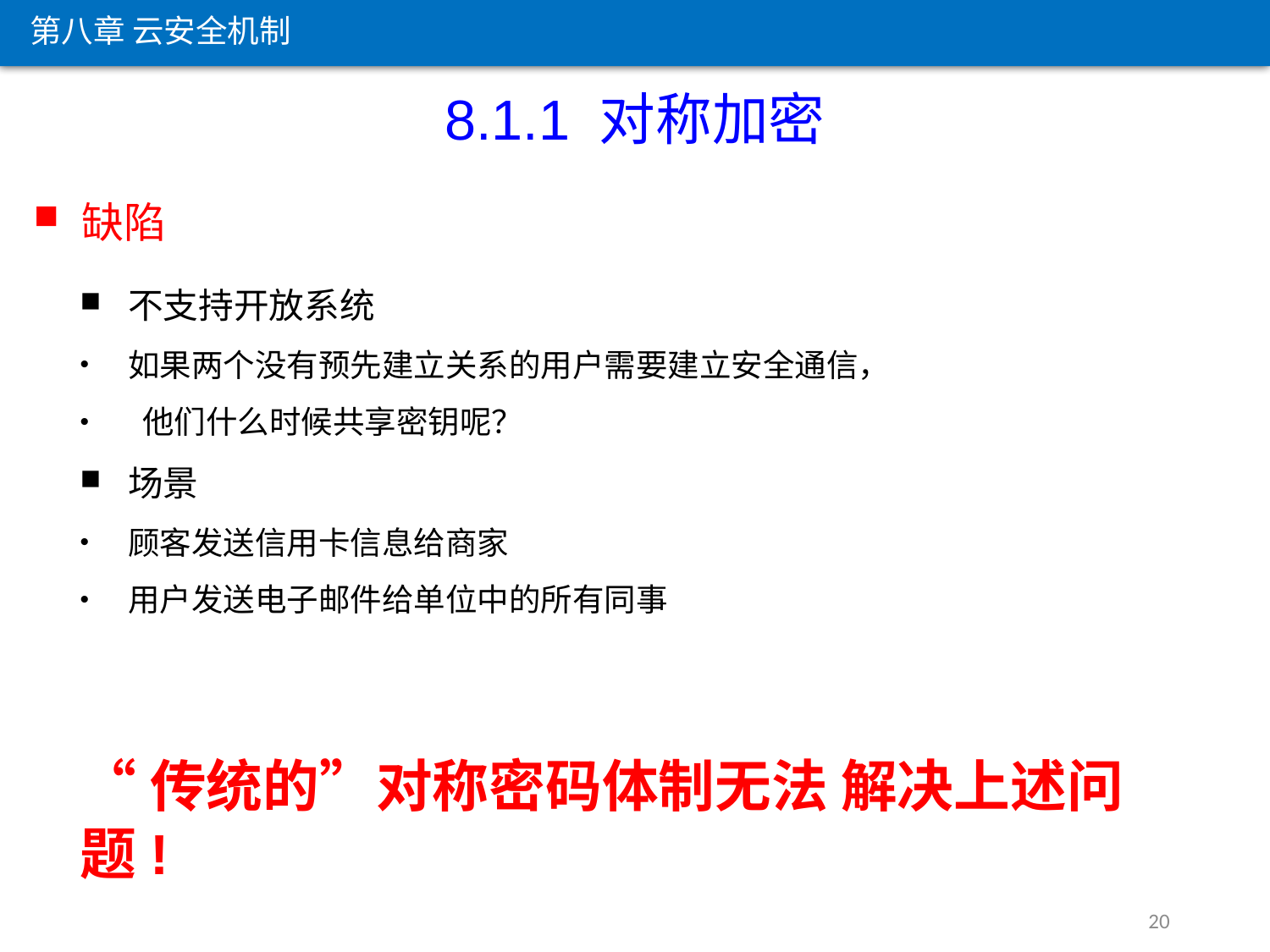

第八章 云安全机制
8.1.1 对称加密
缺陷
不支持开放系统
如果两个没有预先建立关系的用户需要建立安全通信，
 他们什么时候共享密钥呢？
场景
顾客发送信用卡信息给商家
用户发送电子邮件给单位中的所有同事

“传统的”对称密码体制无法 解决上述问题!
20